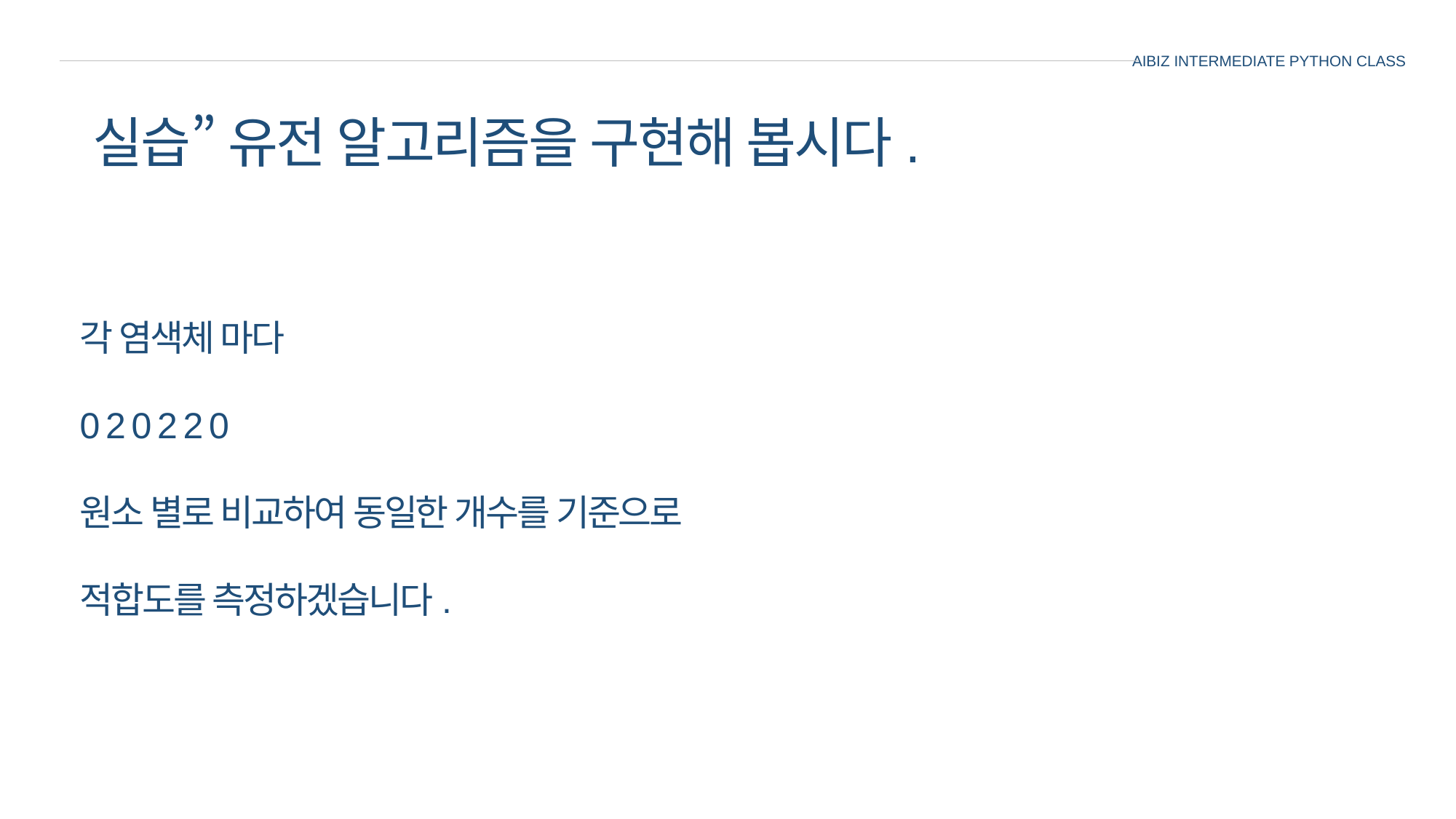

AIBIZ INTERMEDIATE PYTHON CLASS
실습” 유전 알고리즘을 구현해 봅시다.

각 염색체 마다

0 2 0 2 2 0

원소 별로 비교하여 동일한 개수를 기준으로

적합도를 측정하겠습니다.